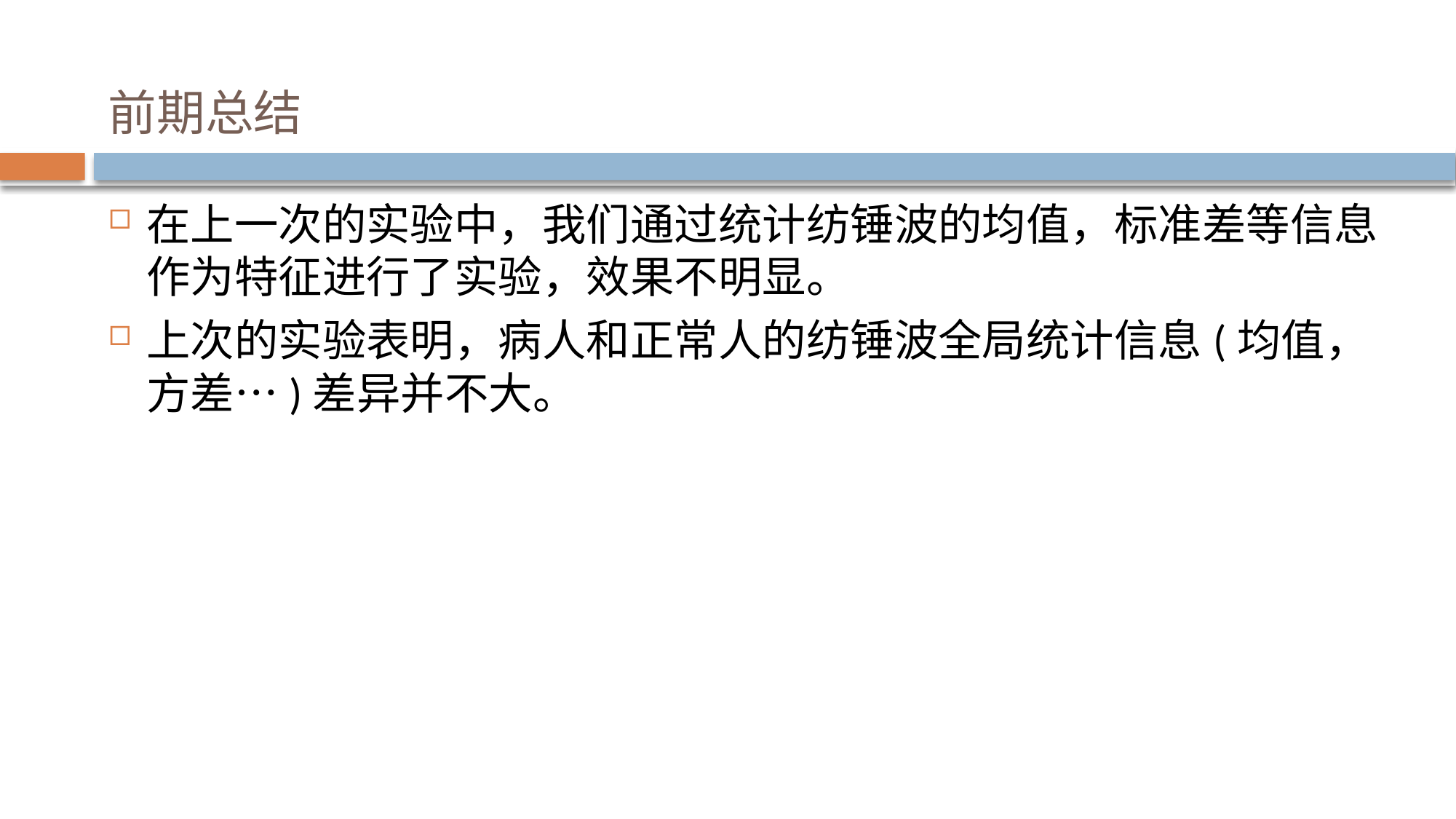

# 前期总结
在上一次的实验中，我们通过统计纺锤波的均值，标准差等信息作为特征进行了实验，效果不明显。
上次的实验表明，病人和正常人的纺锤波全局统计信息(均值，方差…)差异并不大。